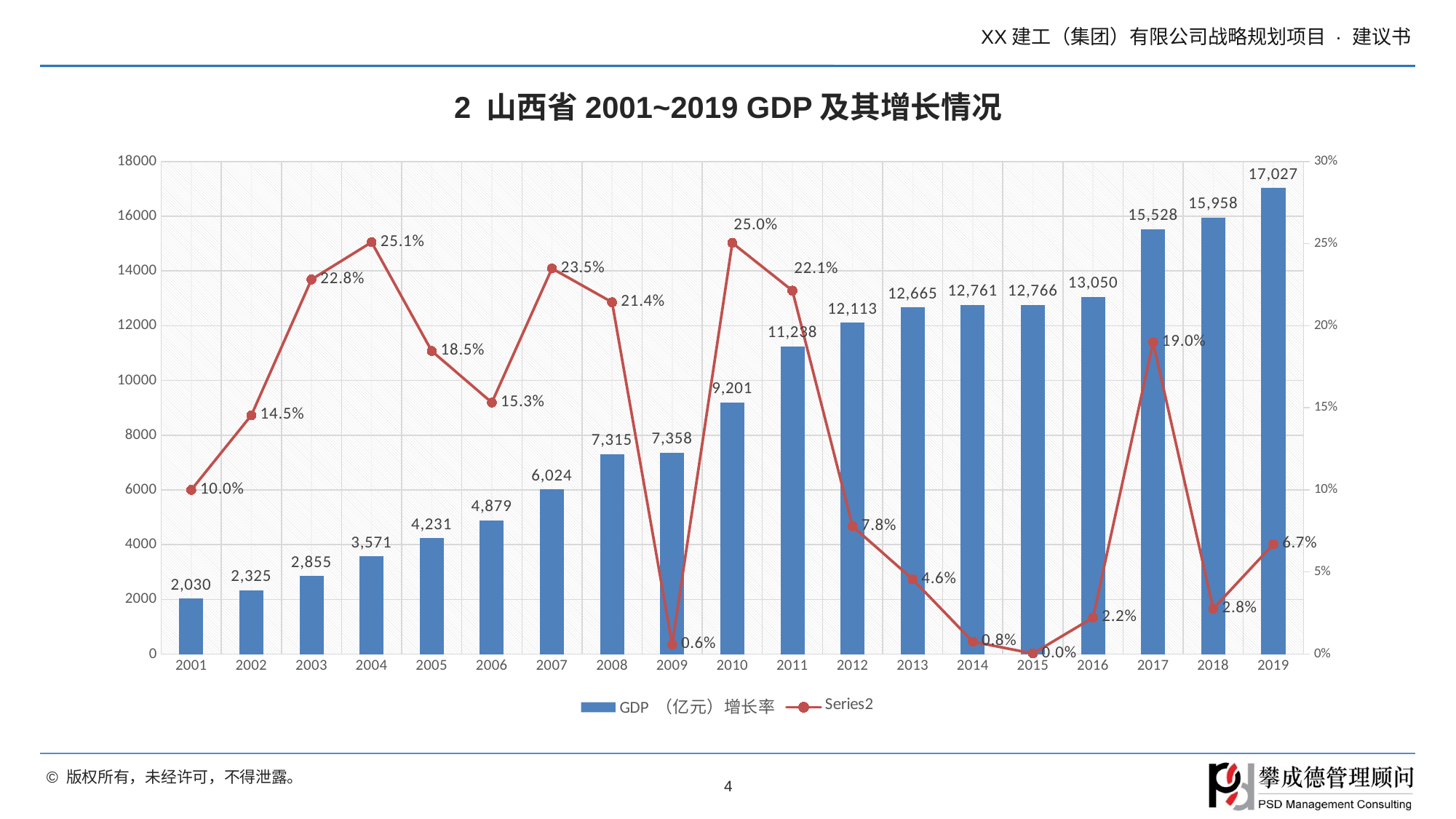

# 2 山西省2001~2019 GDP及其增长情况

### Chart

| Category | GDP （亿元）增长率 |  |
|---|---|---|
| 2001 | 2029.53 | 0.1 |
| 2002 | 2324.8 | 0.14548688612634453 |
| 2003 | 2855.23 | 0.22816156228492757 |
| 2004 | 3571.37 | 0.25081692192923155 |
| 2005 | 4230.53 | 0.1845678269123614 |
| 2006 | 4878.61 | 0.15319120772101846 |
| 2007 | 6024.45 | 0.23487017818599965 |
| 2008 | 7315.4 | 0.2142851214633701 |
| 2009 | 7358.31 | 0.005865707958553346 |
| 2010 | 9200.86 | 0.2504039650408858 |
| 2011 | 11237.55 | 0.22135865560393242 |
| 2012 | 12112.83 | 0.07788886367580128 |
| 2013 | 12665.25 | 0.045606187819031474 |
| 2014 | 12761.49 | 0.00759874459643517 |
| 2015 | 12766.49 | 0.0003918037783989803 |
| 2016 | 13050.41 | 0.022239472243349656 |
| 2017 | 15528.42 | 0.18987985818070086 |
| 2018 | 15958.13 | 0.027672486962614373 |
| 2019 | 17026.68 | 0.06695959990299616 |
4